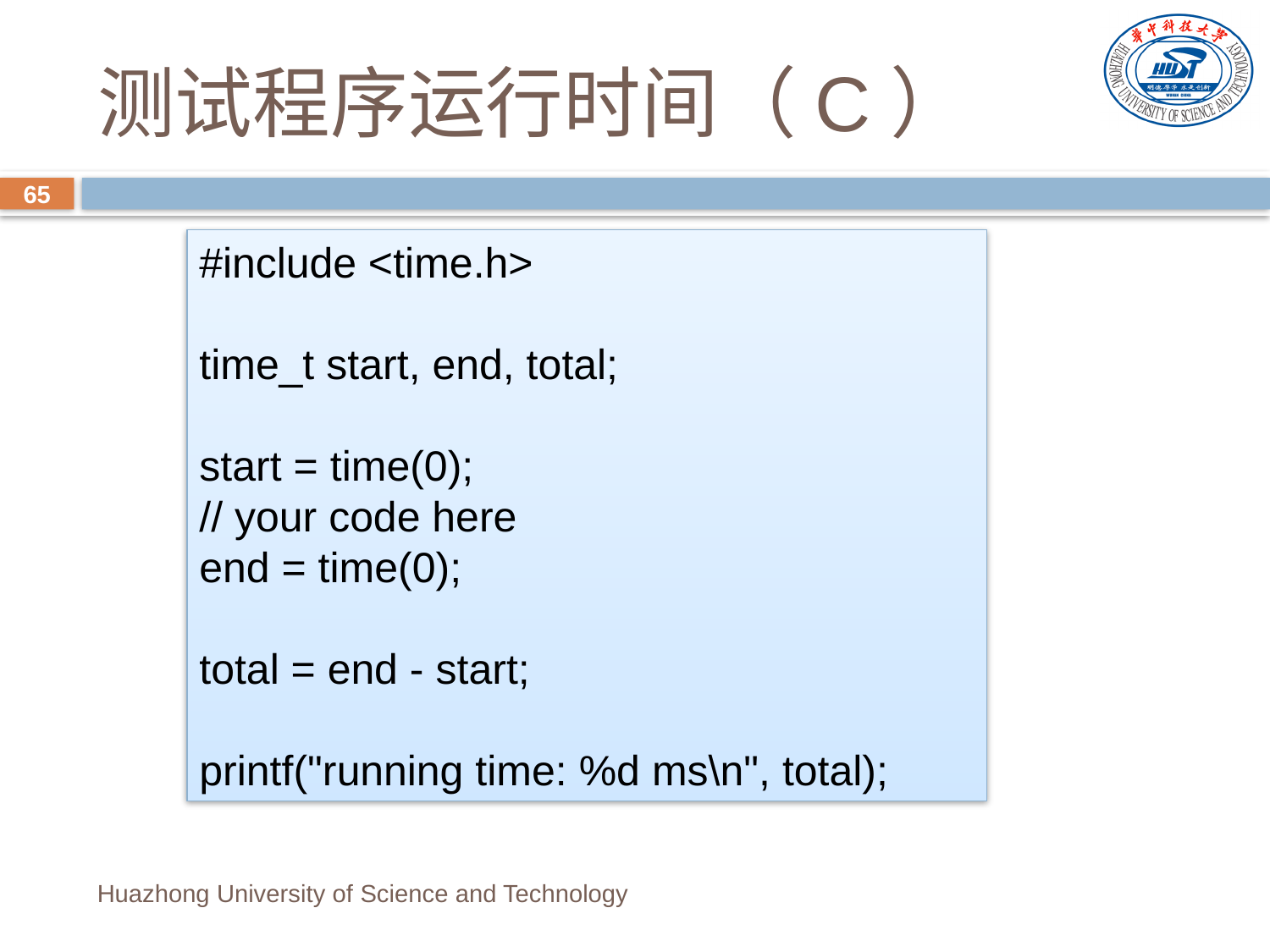

# 测试程序运行时间（C）
65
#include <time.h>

time_t start, end, total;

start = time(0);
// your code here
end = time(0);
total = end - start;

printf("running time: %d ms\n", total);
Huazhong University of Science and Technology